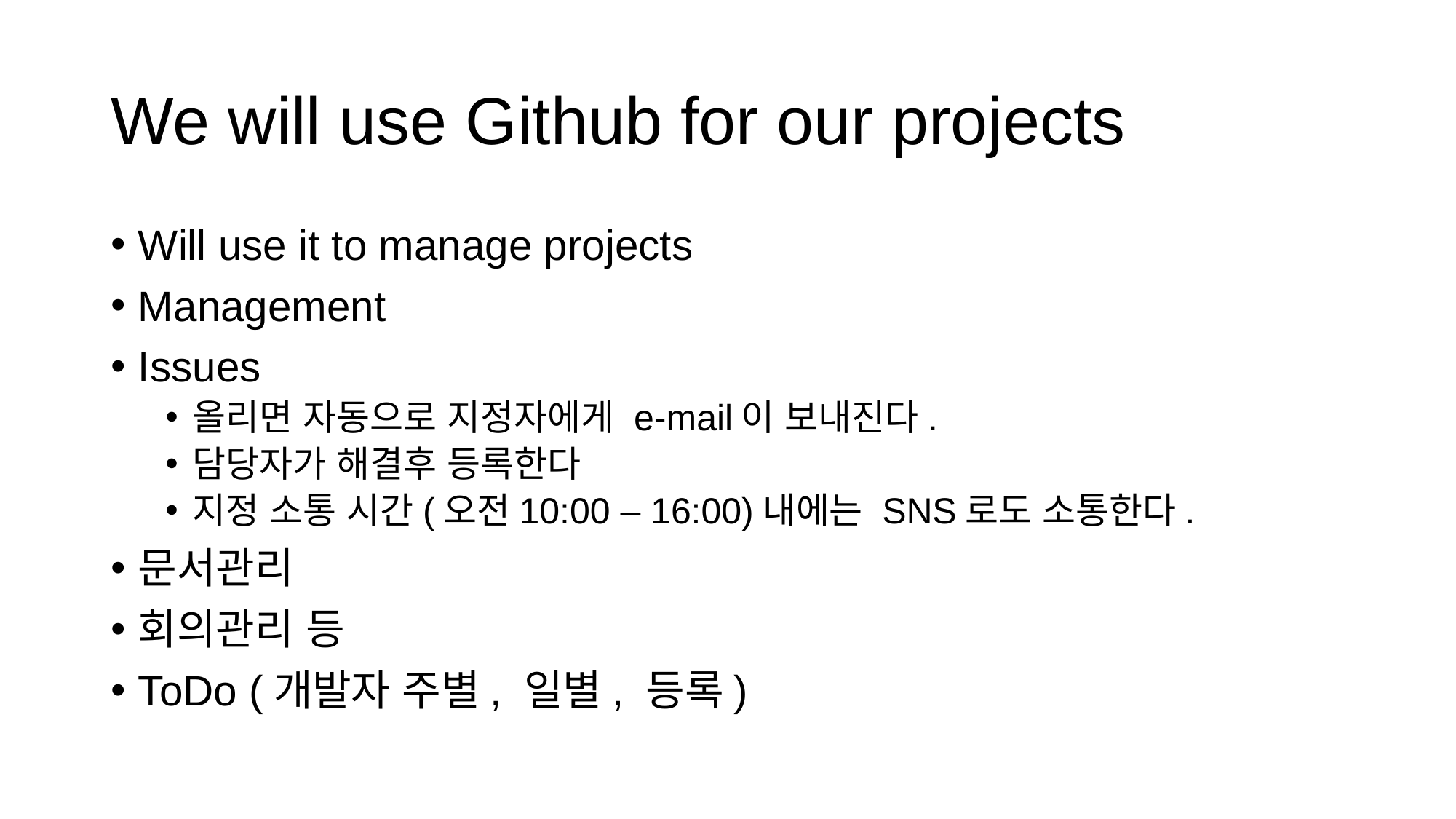

# We will use Github for our projects
Will use it to manage projects
Management
Issues
올리면 자동으로 지정자에게 e-mail이 보내진다.
담당자가 해결후 등록한다
지정 소통 시간(오전10:00 – 16:00)내에는 SNS로도 소통한다.
문서관리
회의관리 등
ToDo (개발자 주별, 일별, 등록)